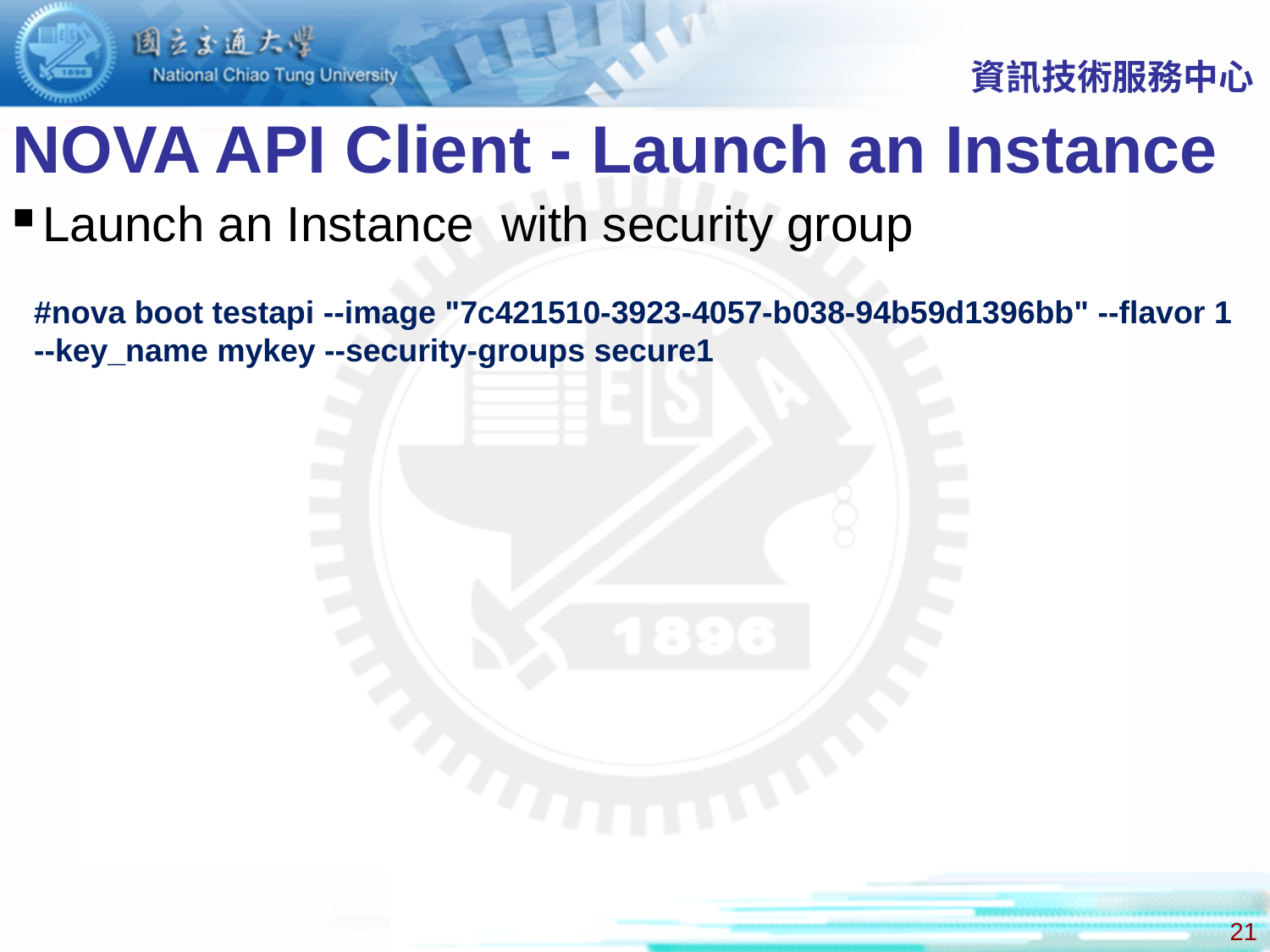

資訊技術服務中心
NOVA API Client - Launch an Instance
Launch an Instance  with security group
#nova boot testapi --image "7c421510-3923-4057-b038-94b59d1396bb" --flavor 1
--key_name mykey --security-groups secure1